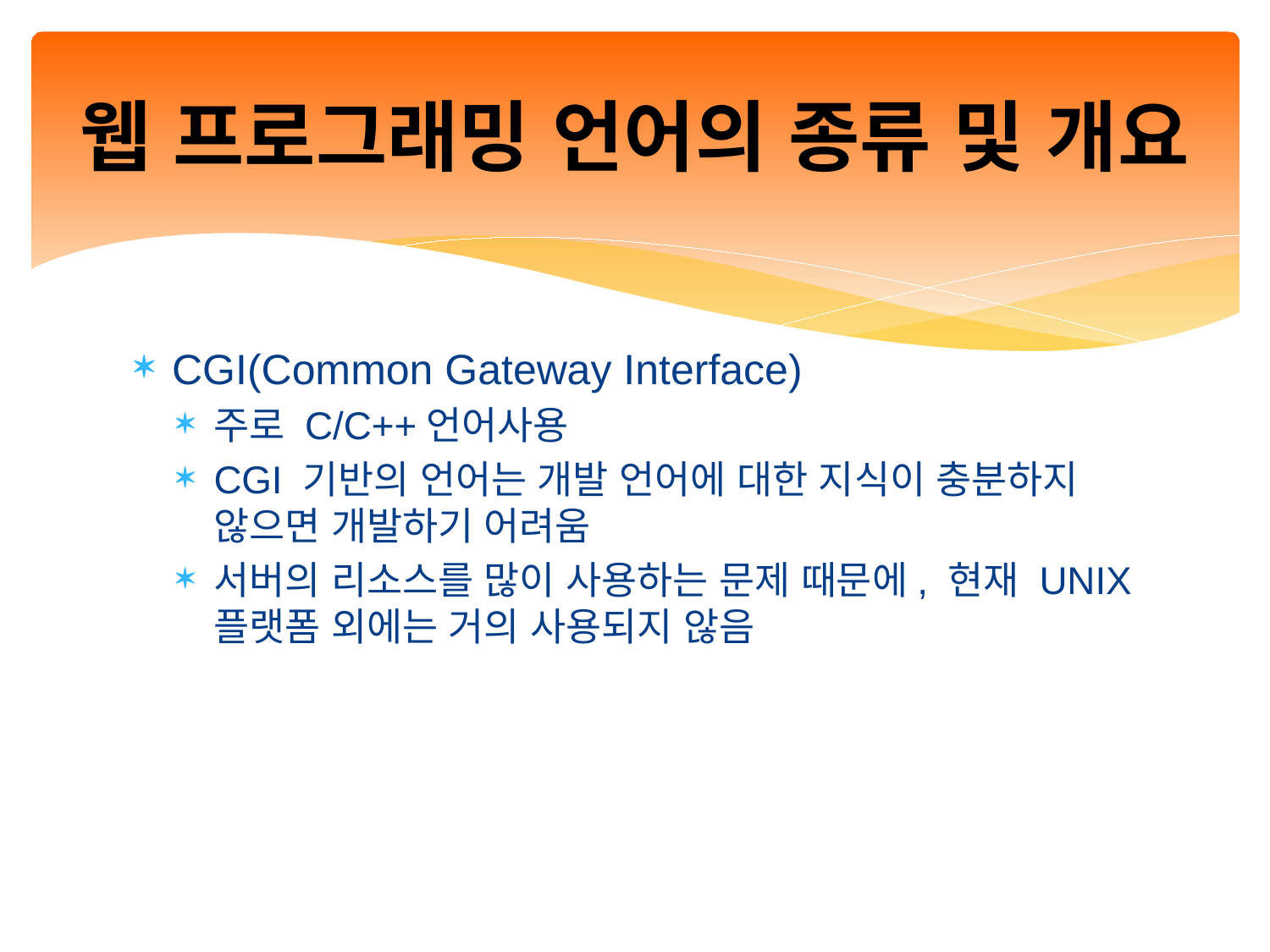

# 웹 프로그래밍 언어의 종류 및 개요
CGI(Common Gateway Interface)
주로 C/C++언어사용
CGI 기반의 언어는 개발 언어에 대한 지식이 충분하지 않으면 개발하기 어려움
서버의 리소스를 많이 사용하는 문제 때문에, 현재 UNIX 플랫폼 외에는 거의 사용되지 않음